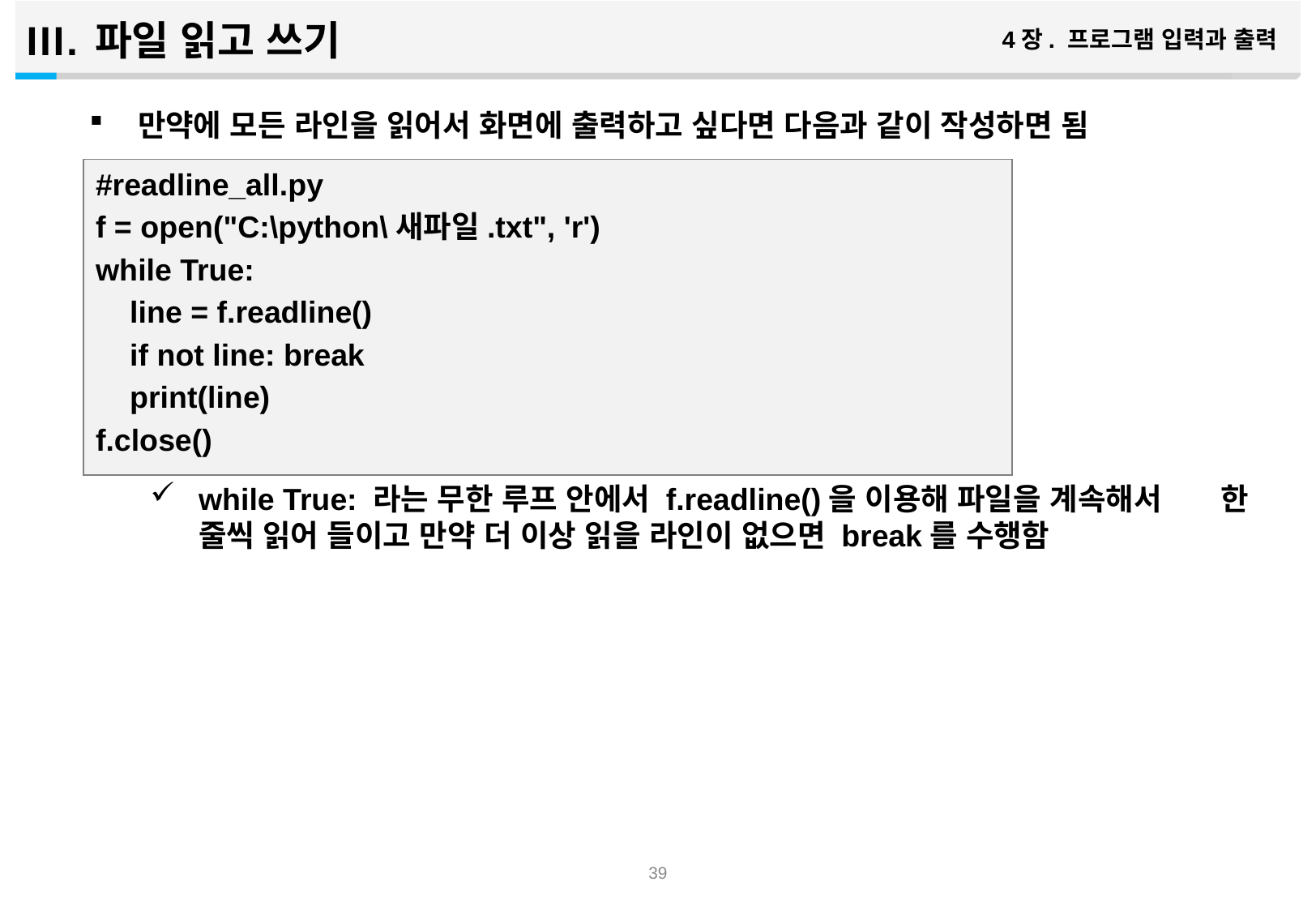

파일 읽고 쓰기
4장. 프로그램 입력과 출력
만약에 모든 라인을 읽어서 화면에 출력하고 싶다면 다음과 같이 작성하면 됨

while True: 라는 무한 루프 안에서 f.readline()을 이용해 파일을 계속해서       한 줄씩 읽어 들이고 만약 더 이상 읽을 라인이 없으면 break를 수행함
#readline_all.py
f = open("C:\python\새파일.txt", 'r')
while True:
    line = f.readline()
    if not line: break
    print(line)
f.close()

39